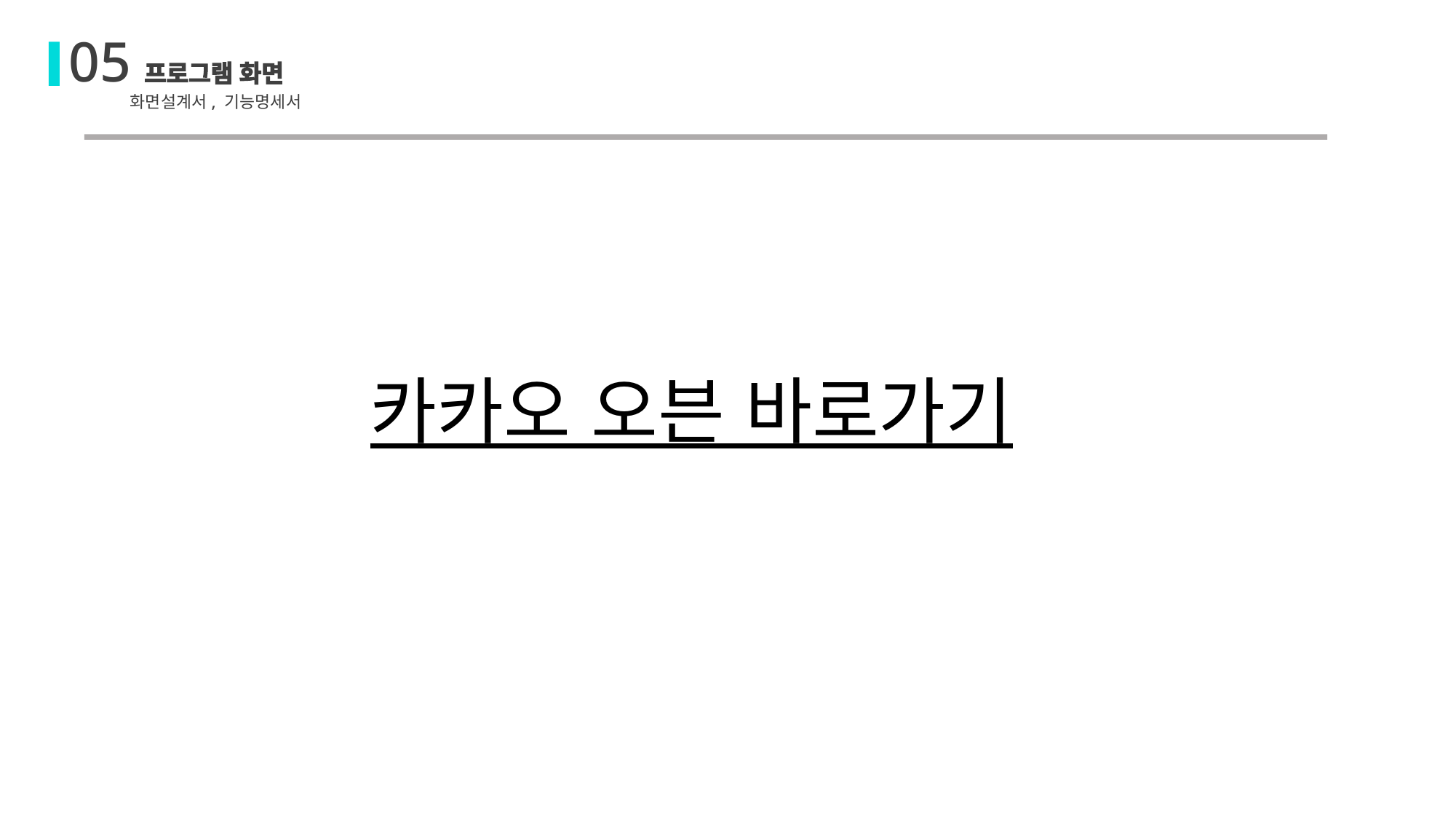

05프로그램 화면

화면설계서, 기능명세서

카카오 오븐 바로가기